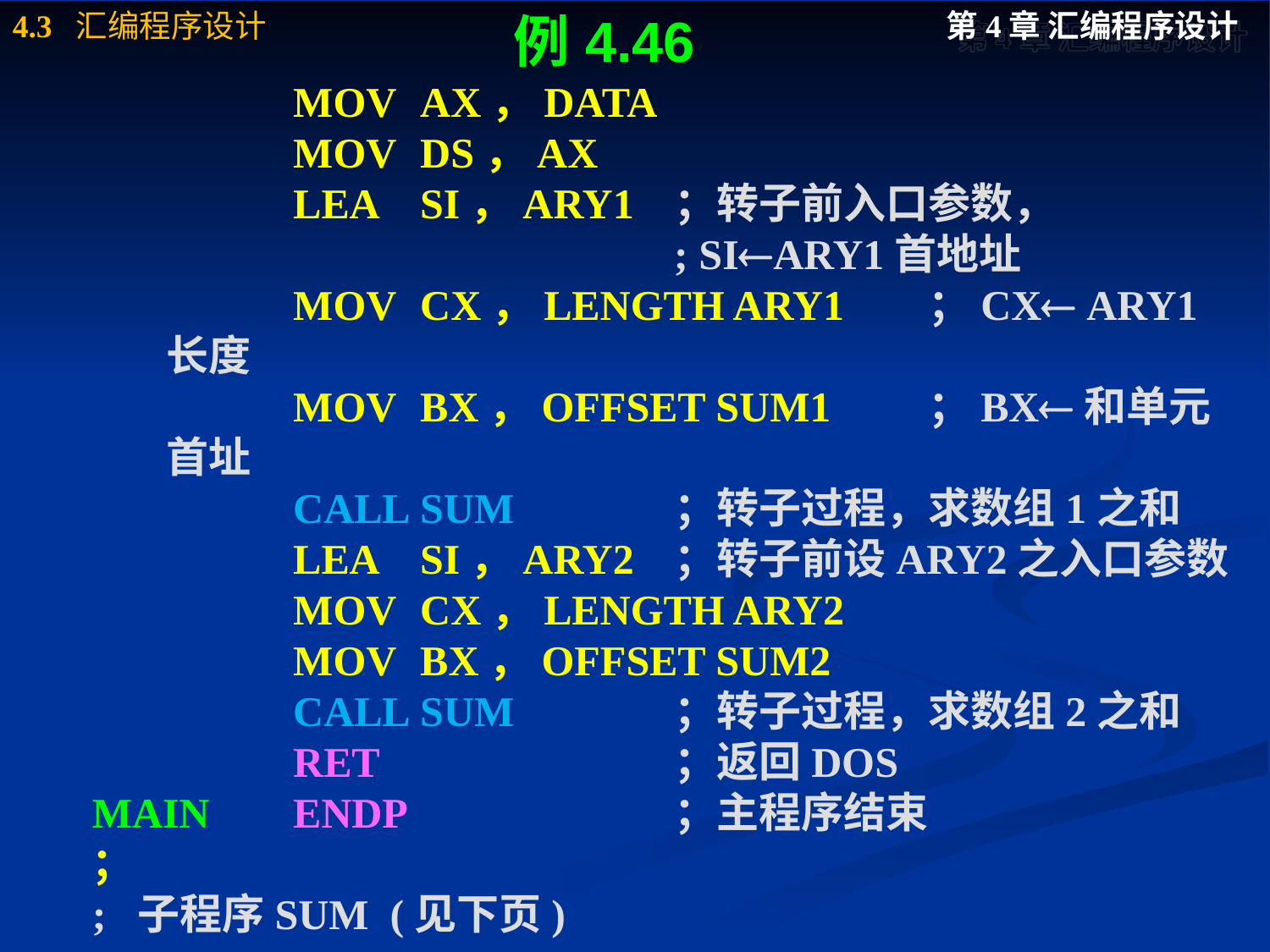

例4.46
		MOV	AX，DATA
		MOV	DS，AX
		LEA	SI，ARY1	；转子前入口参数，
					; SI←ARY1首地址
		MOV	CX，LENGTH ARY1	；CX← ARY1长度
		MOV	BX，OFFSET SUM1	；BX←和单元首址
		CALL	SUM		；转子过程，求数组1之和
		LEA	SI，ARY2	；转子前设ARY2之入口参数
		MOV	CX，LENGTH ARY2
		MOV	BX，OFFSET SUM2
		CALL	SUM		；转子过程，求数组2之和
		RET			；返回DOS
MAIN	ENDP			；主程序结束
；
;  子程序SUM  (见下页)
;